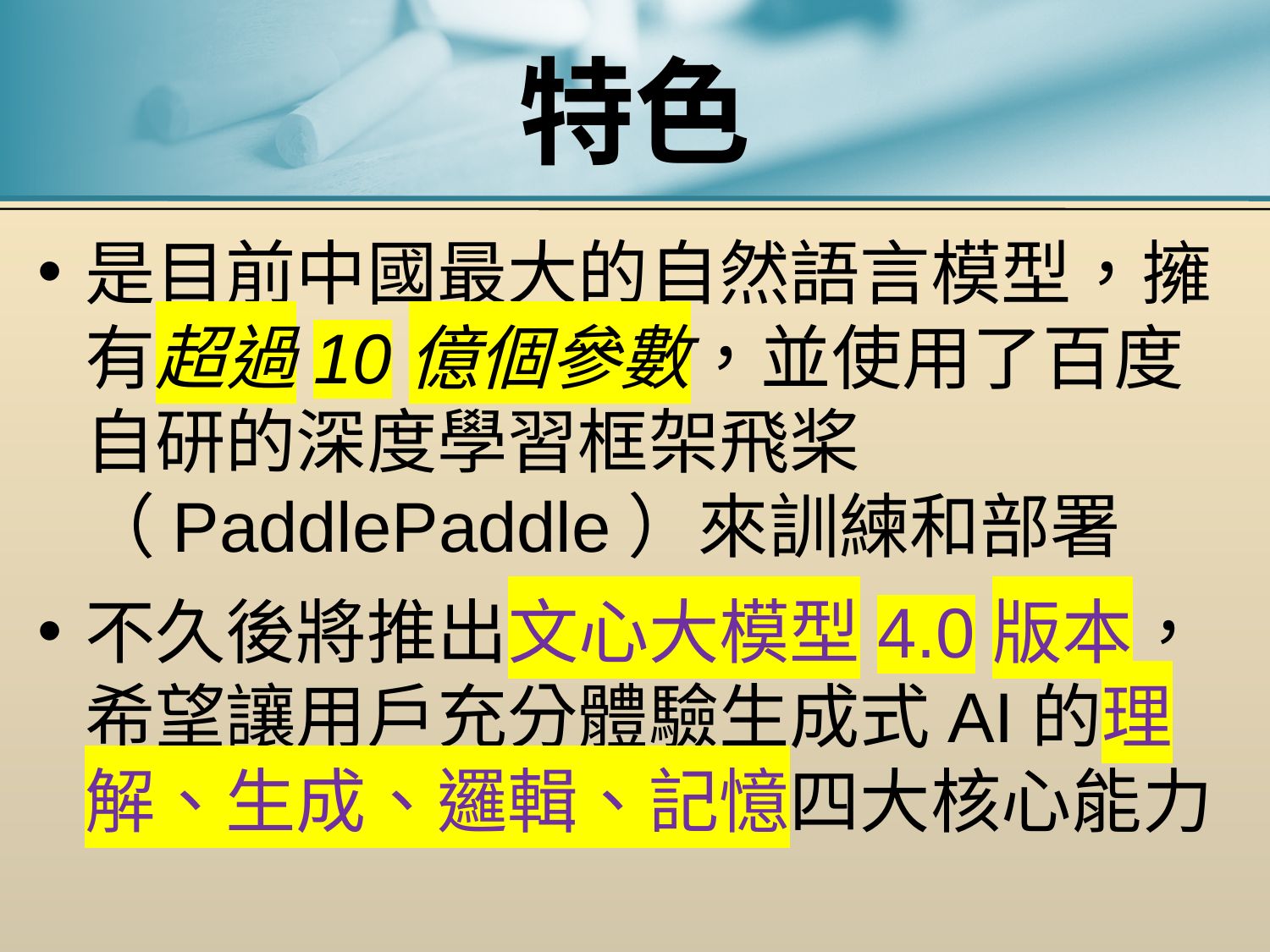

# 特色
是目前中國最大的自然語言模型，擁有超過10億個參數，並使用了百度自研的深度學習框架飛桨（PaddlePaddle）來訓練和部署
不久後將推出文心大模型4.0版本，希望讓用戶充分體驗生成式AI的理解、生成、邏輯、記憶四大核心能力